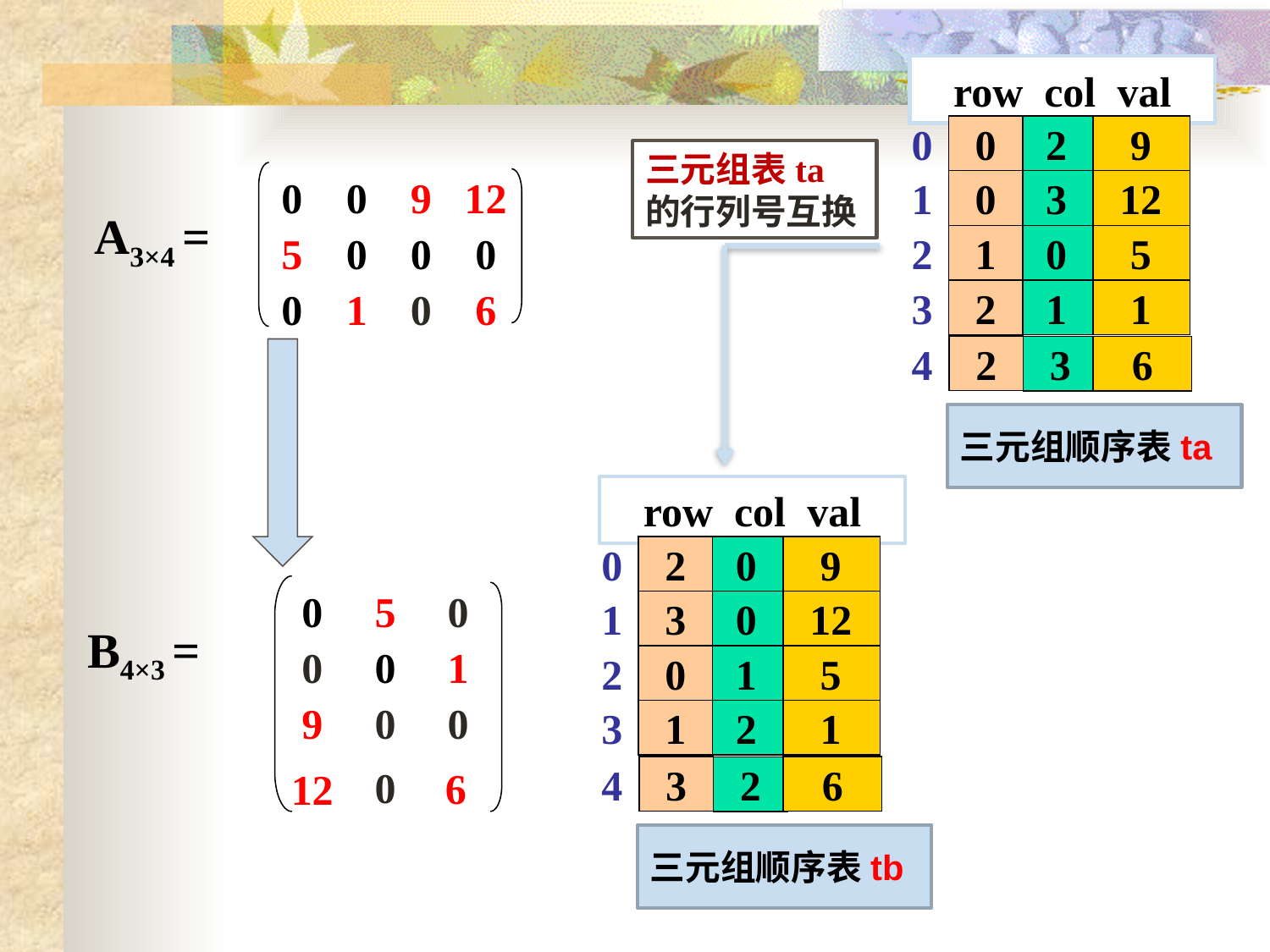

row  col  val
0
0
2
9
1
0
3
12
2
1
0
5
3
2
1
1
2
4
6
3
三元组表ta的行列号互换

0
0
9
12

A3×4 =
5
0
0
0
0
1
0
6

三元组顺序表ta
row  col  val
0
2
0
9
1
3
0
12
2
0
1
5
3
1
2
1
3
4
6
2

0
5
0

B4×3 =
0
0
1
9
0
0
0
6
12
三元组顺序表tb